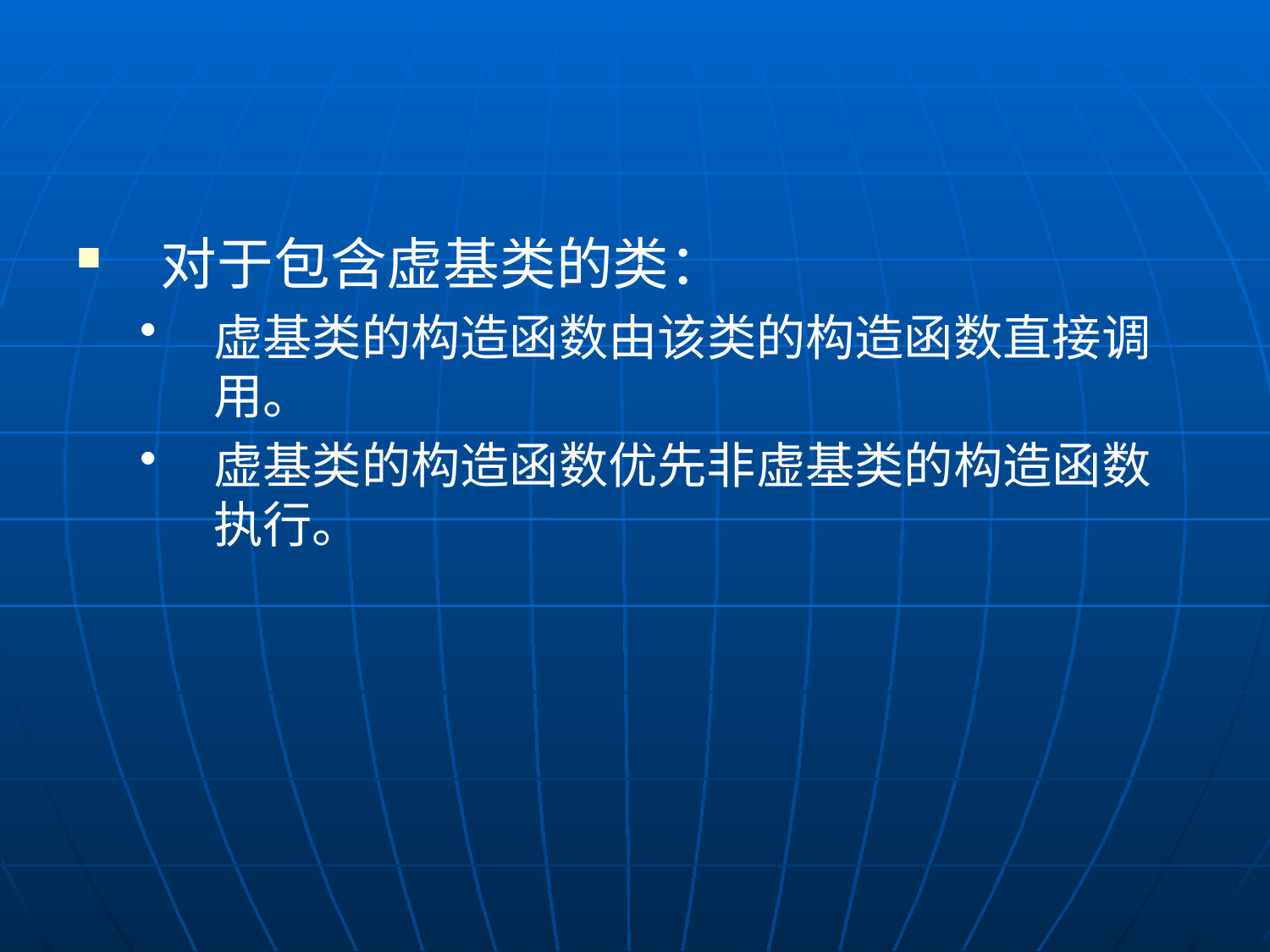

#
对于包含虚基类的类：
虚基类的构造函数由该类的构造函数直接调用。
虚基类的构造函数优先非虚基类的构造函数执行。